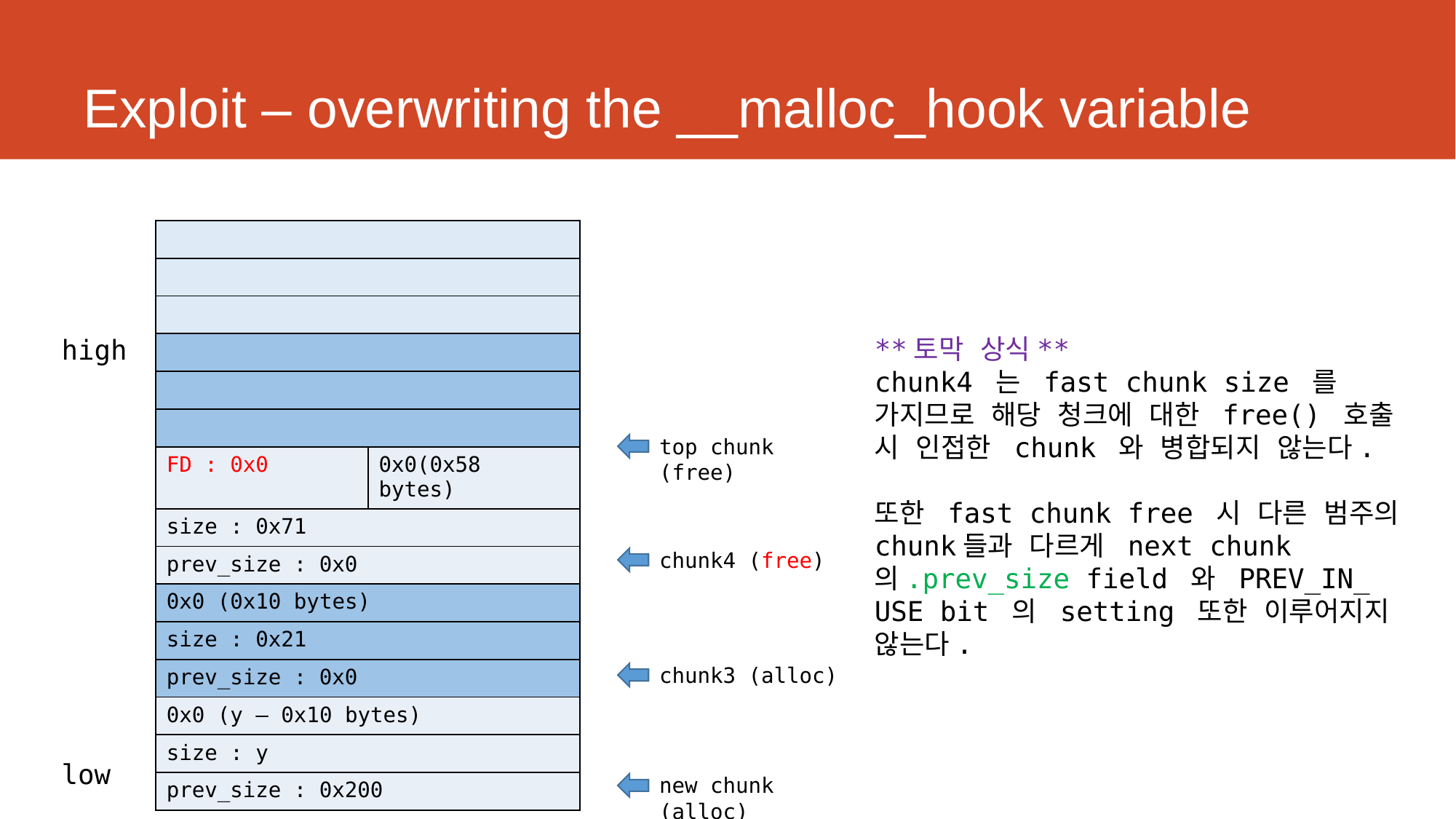

# Exploit – overwriting the __malloc_hook variable
|  |  |
| --- | --- |
|  |  |
|  |  |
|  |  |
|  |  |
|  |  |
| FD : 0x0 | 0x0(0x58 bytes) |
| size : 0x71 |  |
| prev\_size : 0x0 |  |
| 0x0 (0x10 bytes) |  |
| size : 0x21 |  |
| prev\_size : 0x0 |  |
| 0x0 (y – 0x10 bytes) |  |
| size : y |  |
| prev\_size : 0x200 |  |
**토막 상식**
chunk4 는 fast chunk size 를 가지므로 해당 청크에 대한 free() 호출 시 인접한 chunk 와 병합되지 않는다.

또한 fast chunk free 시 다른 범주의 chunk들과 다르게 next chunk 의.prev_size field 와 PREV_IN_ USE bit 의 setting 또한 이루어지지 않는다.
high
top chunk (free)

chunk4 (free)

chunk3 (alloc)

low
new chunk (alloc)